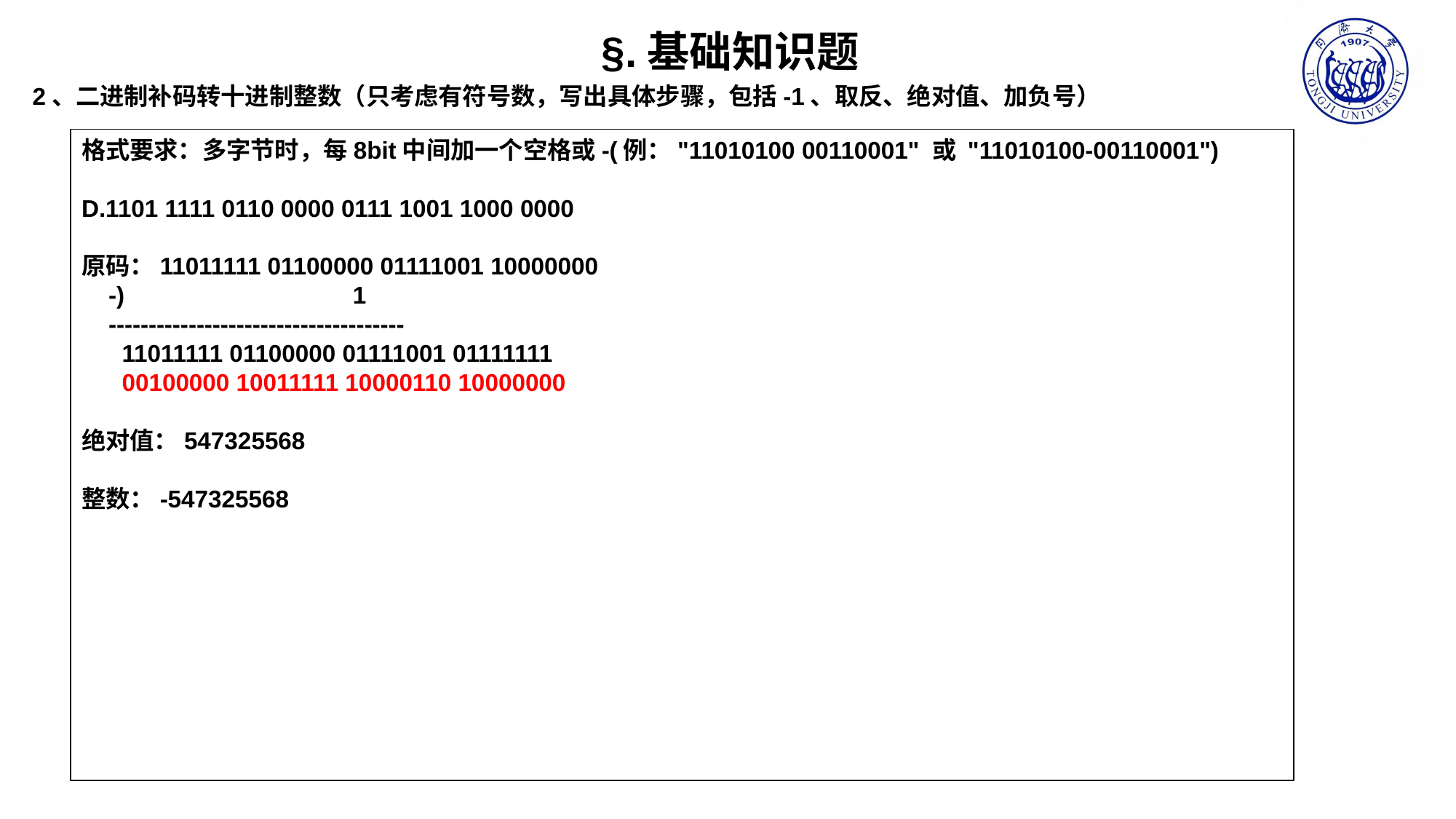

§.基础知识题
2、二进制补码转十进制整数（只考虑有符号数，写出具体步骤，包括-1、取反、绝对值、加负号）
格式要求：多字节时，每8bit中间加一个空格或-(例："11010100 00110001" 或 "11010100-00110001")

D.1101 1111 0110 0000 0111 1001 1000 0000

原码：11011111 01100000 01111001 10000000
    -)                                  1
    -------------------------------------
      11011111 01100000 01111001 01111111
      00100000 10011111 10000110 10000000

绝对值：547325568

整数：-547325568